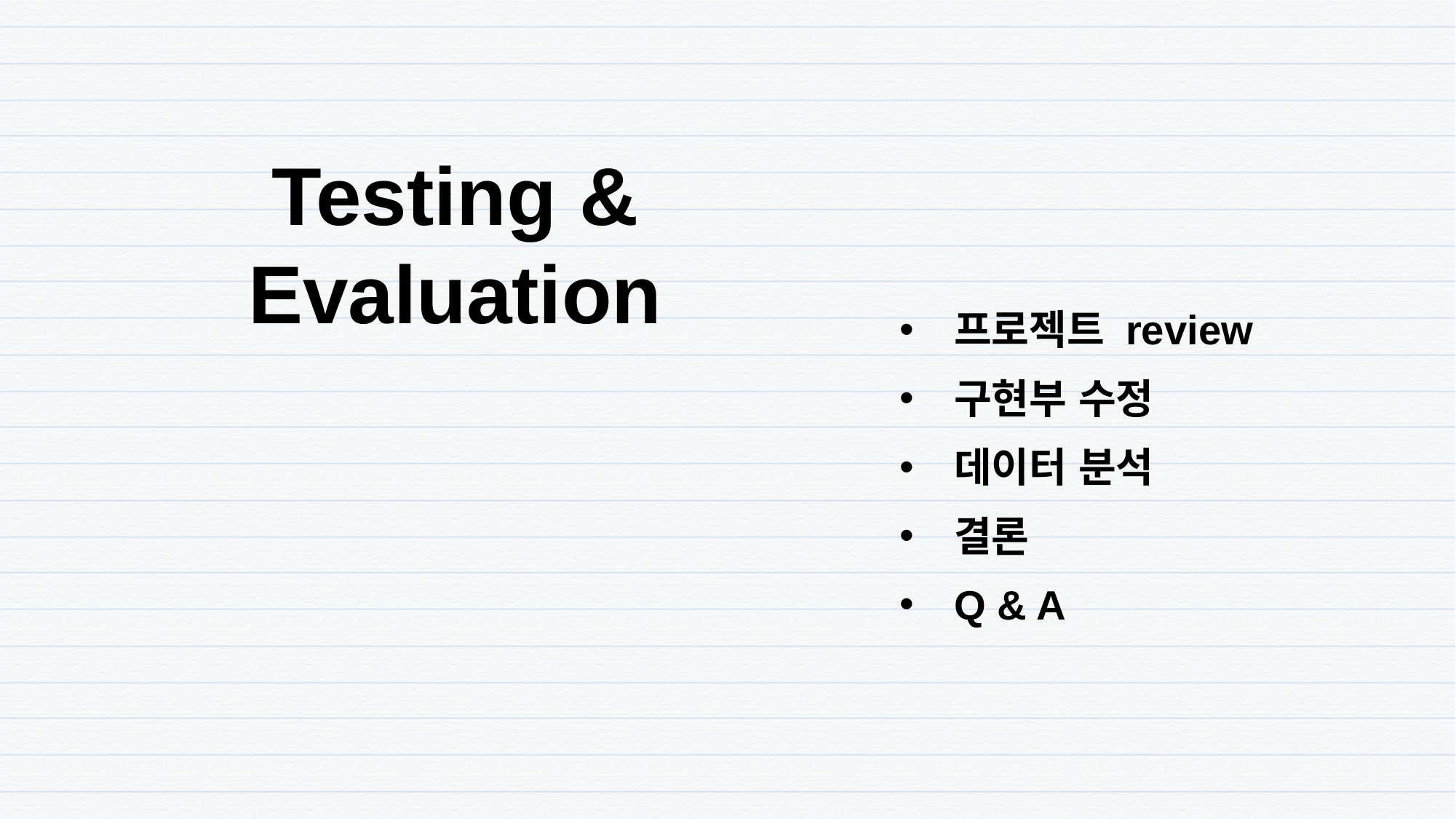

Testing & Evaluation
프로젝트 review
구현부 수정
데이터 분석
결론
Q & A